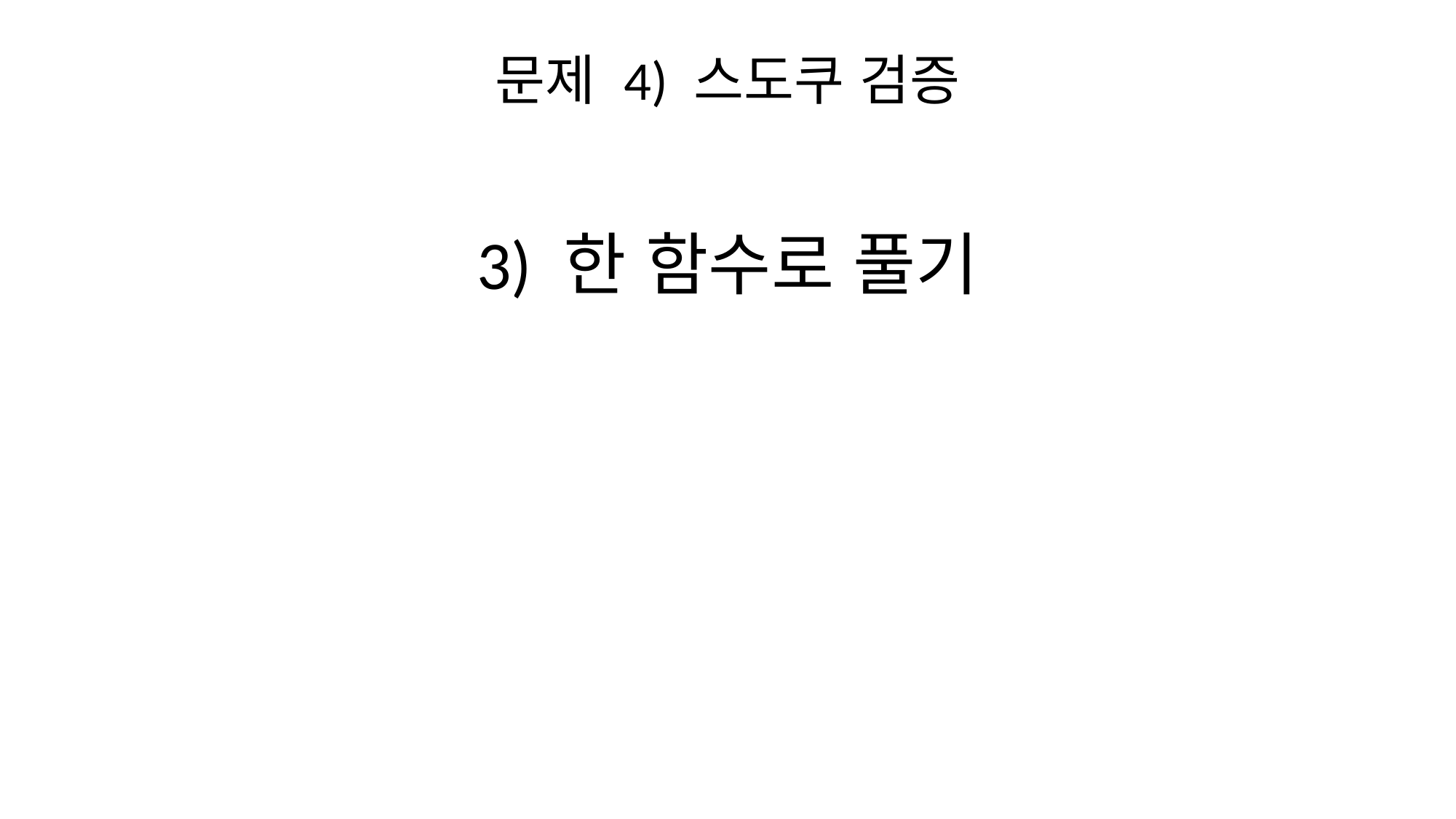

# 문제 4) 스도쿠 검증
3) 한 함수로 풀기